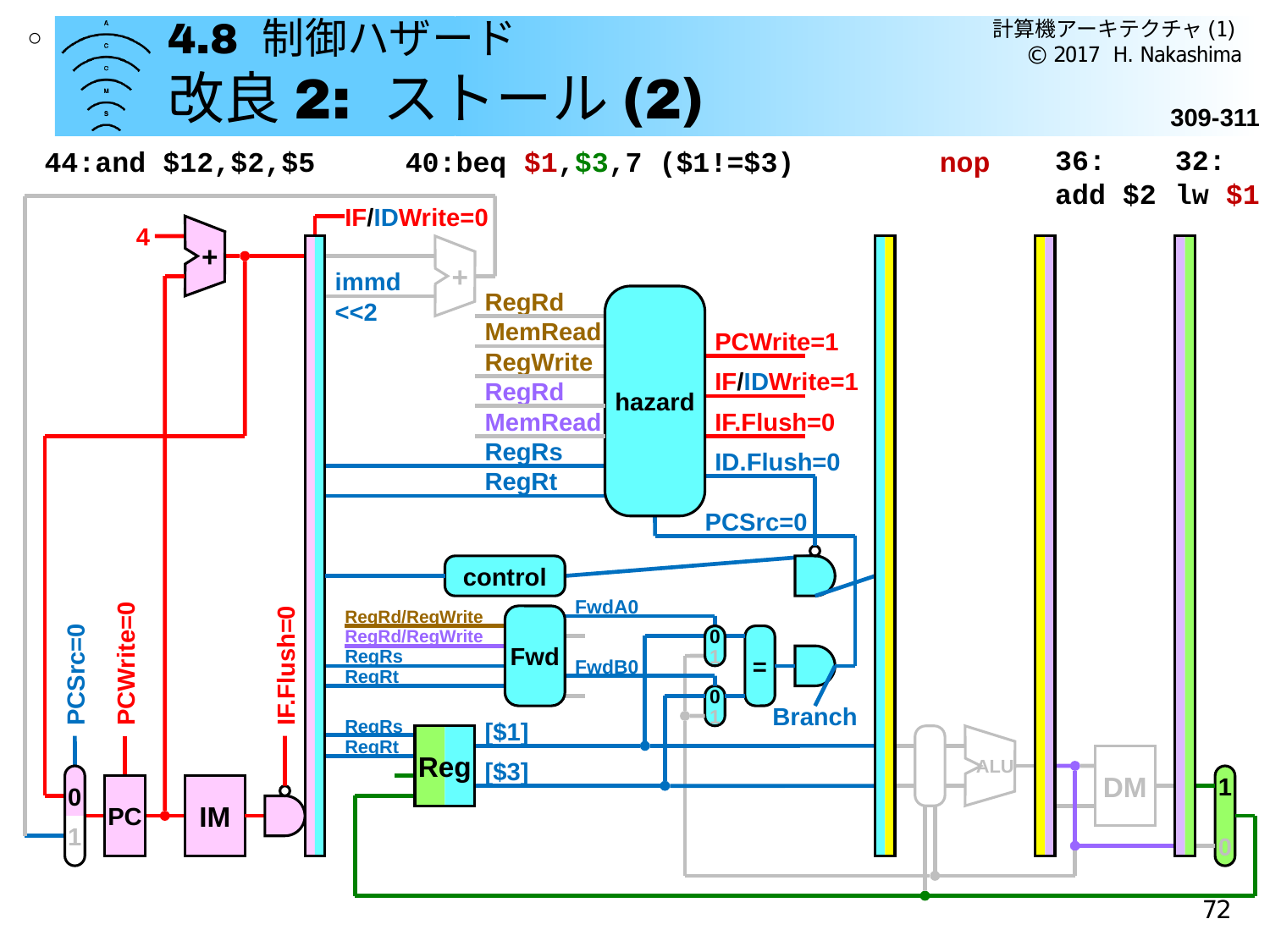

計算機アーキテクチャ(1)  © 2017  H. Nakashima
○
# 4.8 制御ハザード 改良2: ストール(2)
309-311
44:and $12,$2,$5
40:beq $1,$3,7 ($1!=$3)
nop
36:
add $2
32:
lw $1
IF/IDWrite=0

+
4

+

immd
RegRd
hazard
<<2
MemRead
PCWrite=1
RegWrite
IF/IDWrite=1
RegRd
MemRead
IF.Flush=0
RegRs
ID.Flush=0
RegRt
PCSrc=0

control
FwdA0
RegRd/RegWrite
Fwd
RegRd/RegWrite

0
1
=
RegRs

PCSrc=0
PCWrite=0
IF.Flush=0
FwdB0
RegRt

0
1

Branch

RegRs
[$1]

Reg

ALU

RegRt

DM

[$3]

0
1
1

0
PC
IM

72